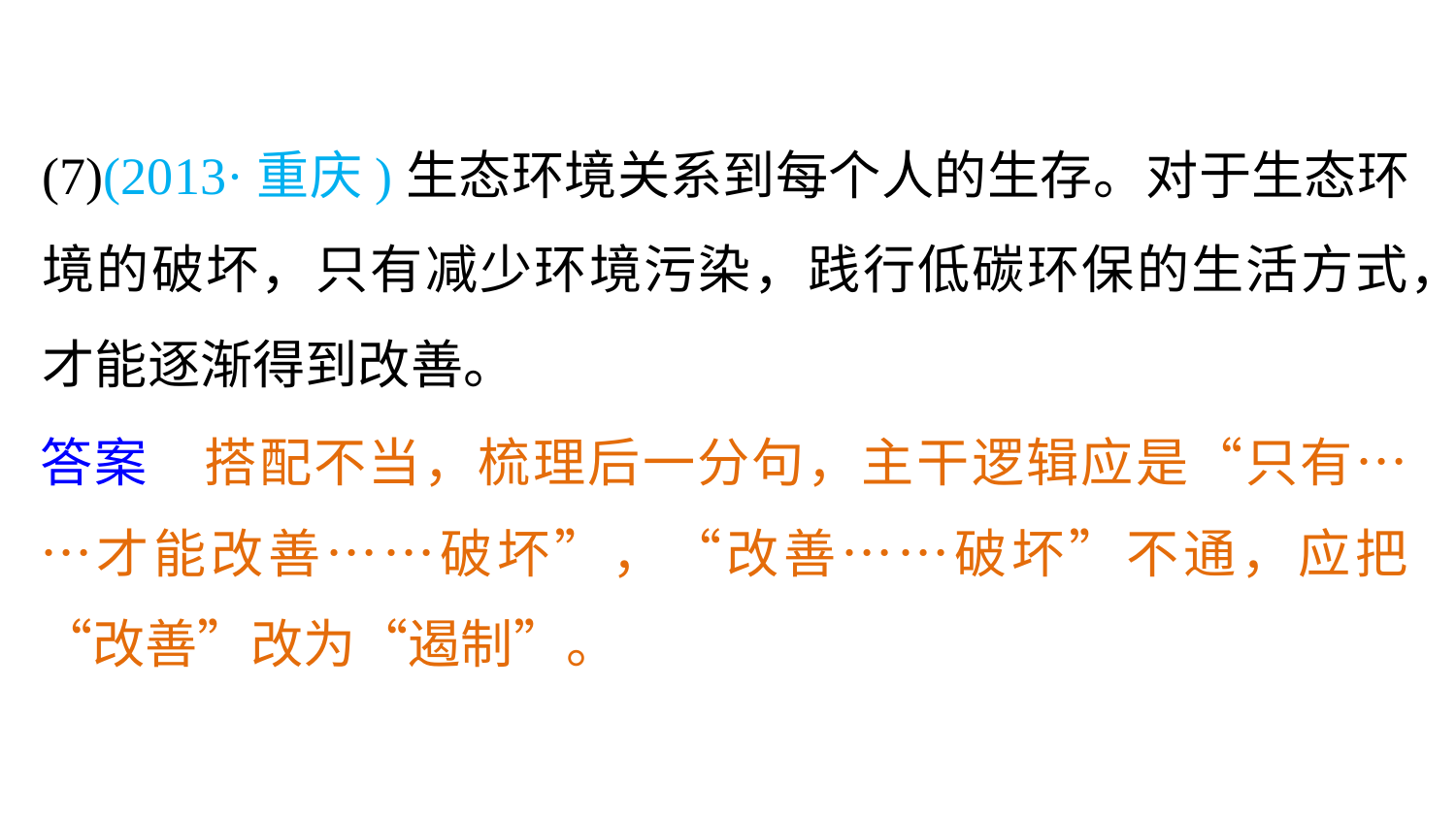

(7)(2013·重庆)生态环境关系到每个人的生存。对于生态环境的破坏，只有减少环境污染，践行低碳环保的生活方式，才能逐渐得到改善。
答案　搭配不当，梳理后一分句，主干逻辑应是“只有……才能改善……破坏”，“改善……破坏”不通，应把“改善”改为“遏制”。